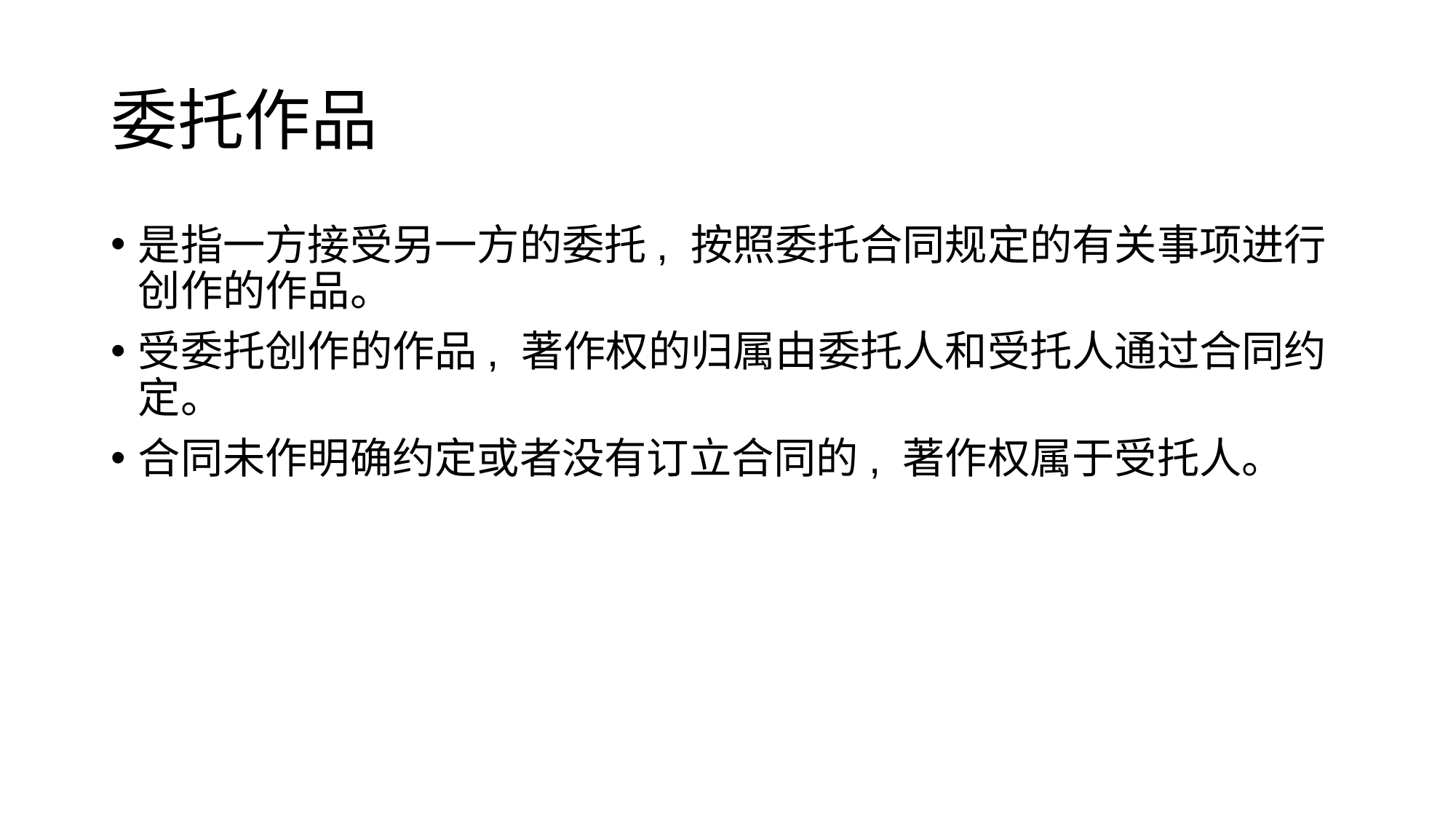

# 委托作品
是指一方接受另一方的委托, 按照委托合同规定的有关事项进行创作的作品。
受委托创作的作品, 著作权的归属由委托人和受托人通过合同约定。
合同未作明确约定或者没有订立合同的, 著作权属于受托人。